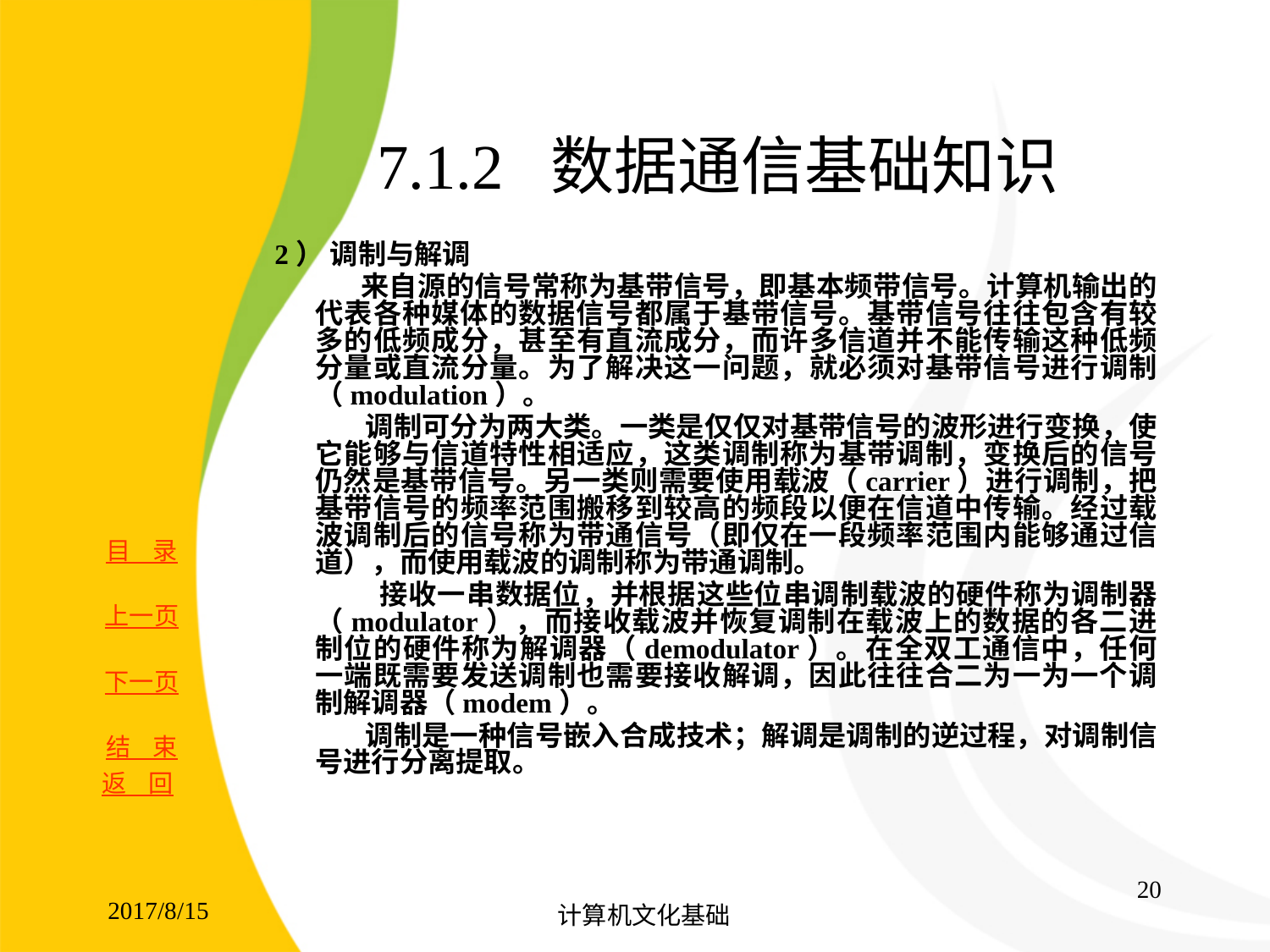

# 7.1.2  数据通信基础知识
 2） 调制与解调
             来自源的信号常称为基带信号，即基本频带信号。计算机输出的代表各种媒体的数据信号都属于基带信号。基带信号往往包含有较多的低频成分，甚至有直流成分，而许多信道并不能传输这种低频分量或直流分量。为了解决这一问题，就必须对基带信号进行调制（modulation）。
              调制可分为两大类。一类是仅仅对基带信号的波形进行变换，使它能够与信道特性相适应，这类调制称为基带调制，变换后的信号仍然是基带信号。另一类则需要使用载波（carrier）进行调制，把基带信号的频率范围搬移到较高的频段以便在信道中传输。经过载波调制后的信号称为带通信号（即仅在一段频率范围内能够通过信道），而使用载波的调制称为带通调制。
               接收一串数据位，并根据这些位串调制载波的硬件称为调制器（modulator），而接收载波并恢复调制在载波上的数据的各二进制位的硬件称为解调器（demodulator）。在全双工通信中，任何一端既需要发送调制也需要接收解调，因此往往合二为一为一个调制解调器（modem）。
              调制是一种信号嵌入合成技术；解调是调制的逆过程，对调制信号进行分离提取。
返    回
20
2017/8/15